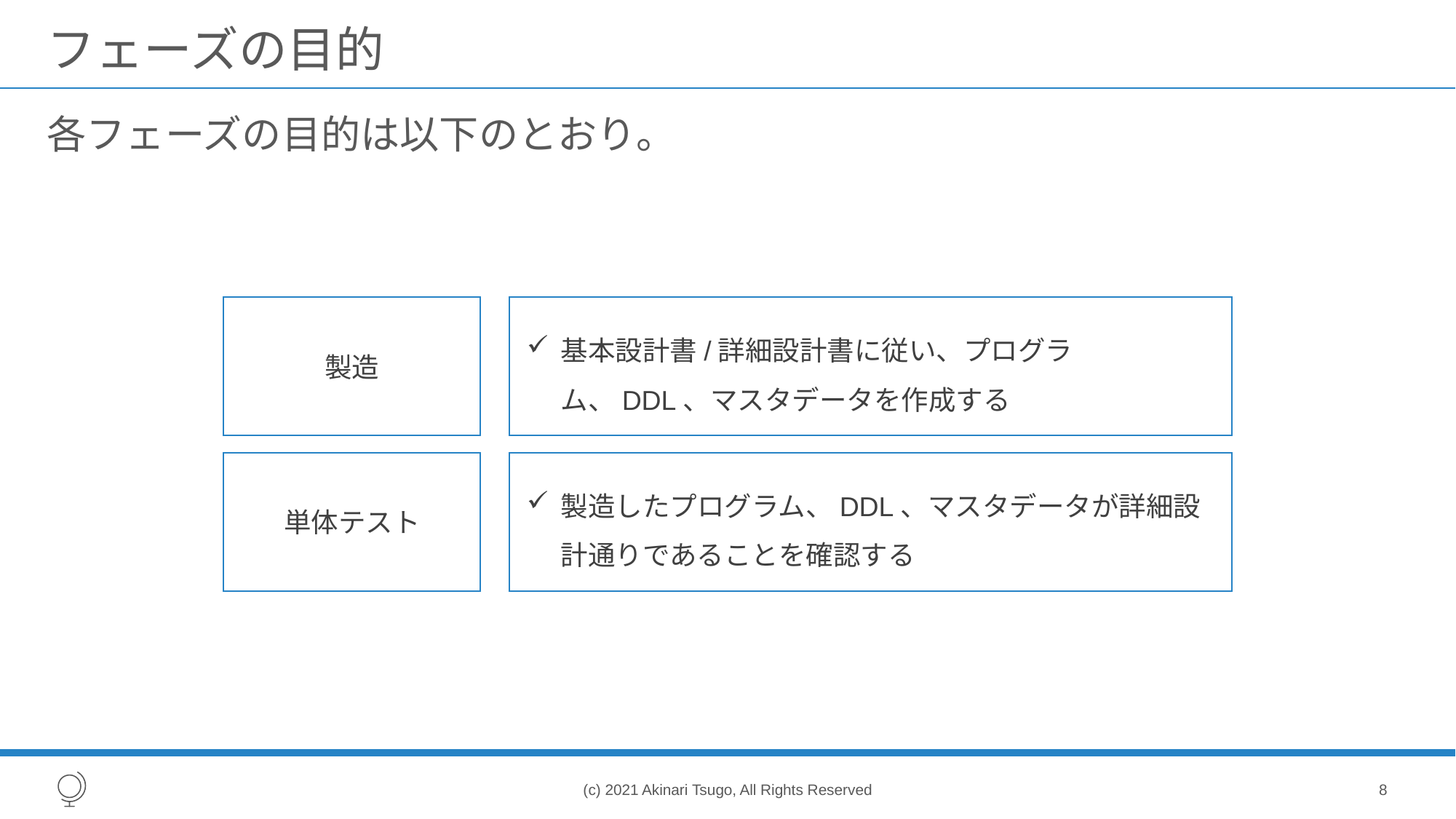

# フェーズの目的
各フェーズの目的は以下のとおり。
製造
基本設計書/詳細設計書に従い、プログラム、DDL、マスタデータを作成する
単体テスト
製造したプログラム、DDL、マスタデータが詳細設計通りであることを確認する